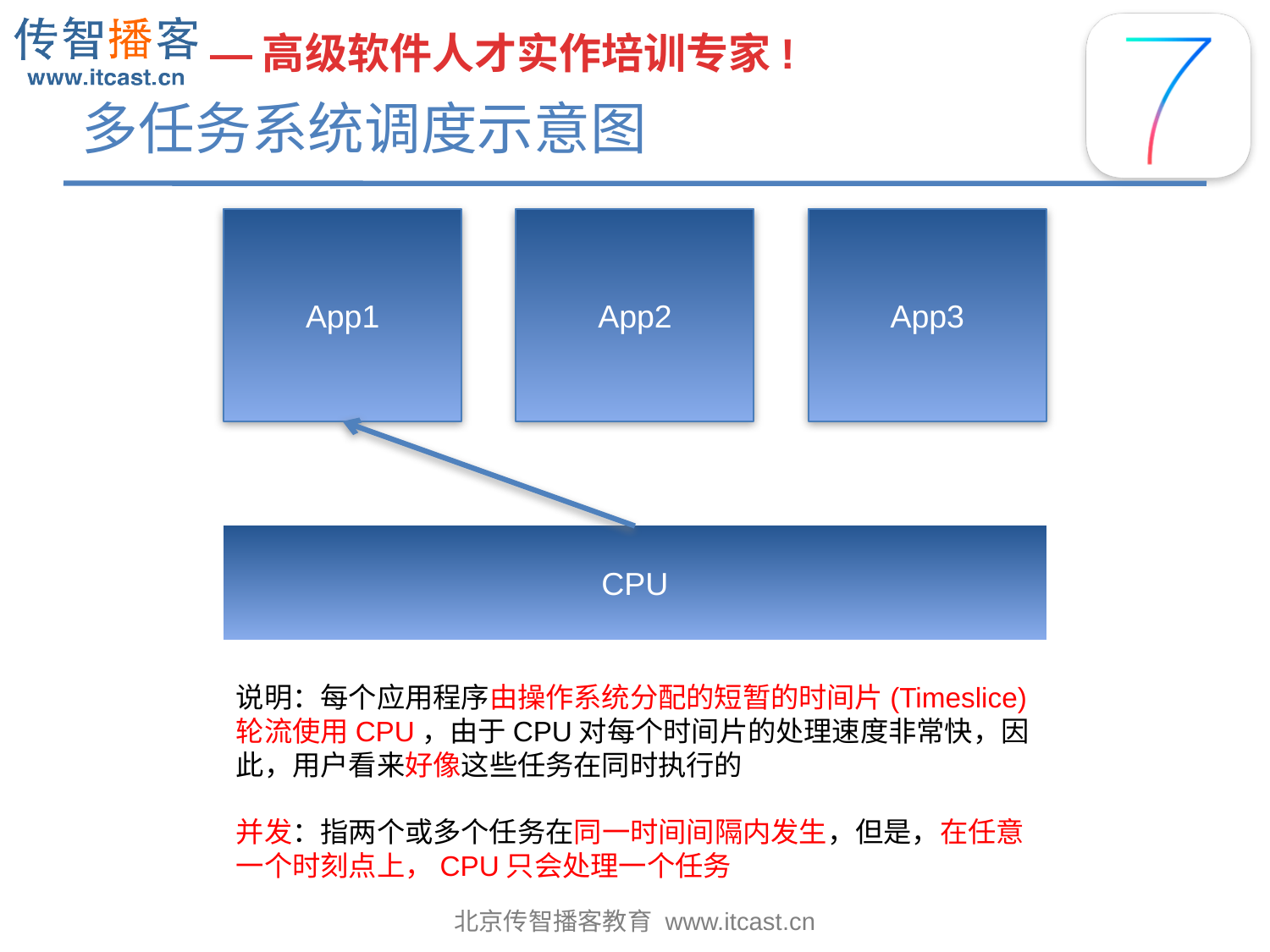

# 多任务系统调度示意图
App1
App2
App3
CPU
说明：每个应用程序由操作系统分配的短暂的时间片(Timeslice)轮流使用CPU，由于CPU对每个时间片的处理速度非常快，因此，用户看来好像这些任务在同时执行的

并发：指两个或多个任务在同一时间间隔内发生，但是，在任意一个时刻点上，CPU只会处理一个任务